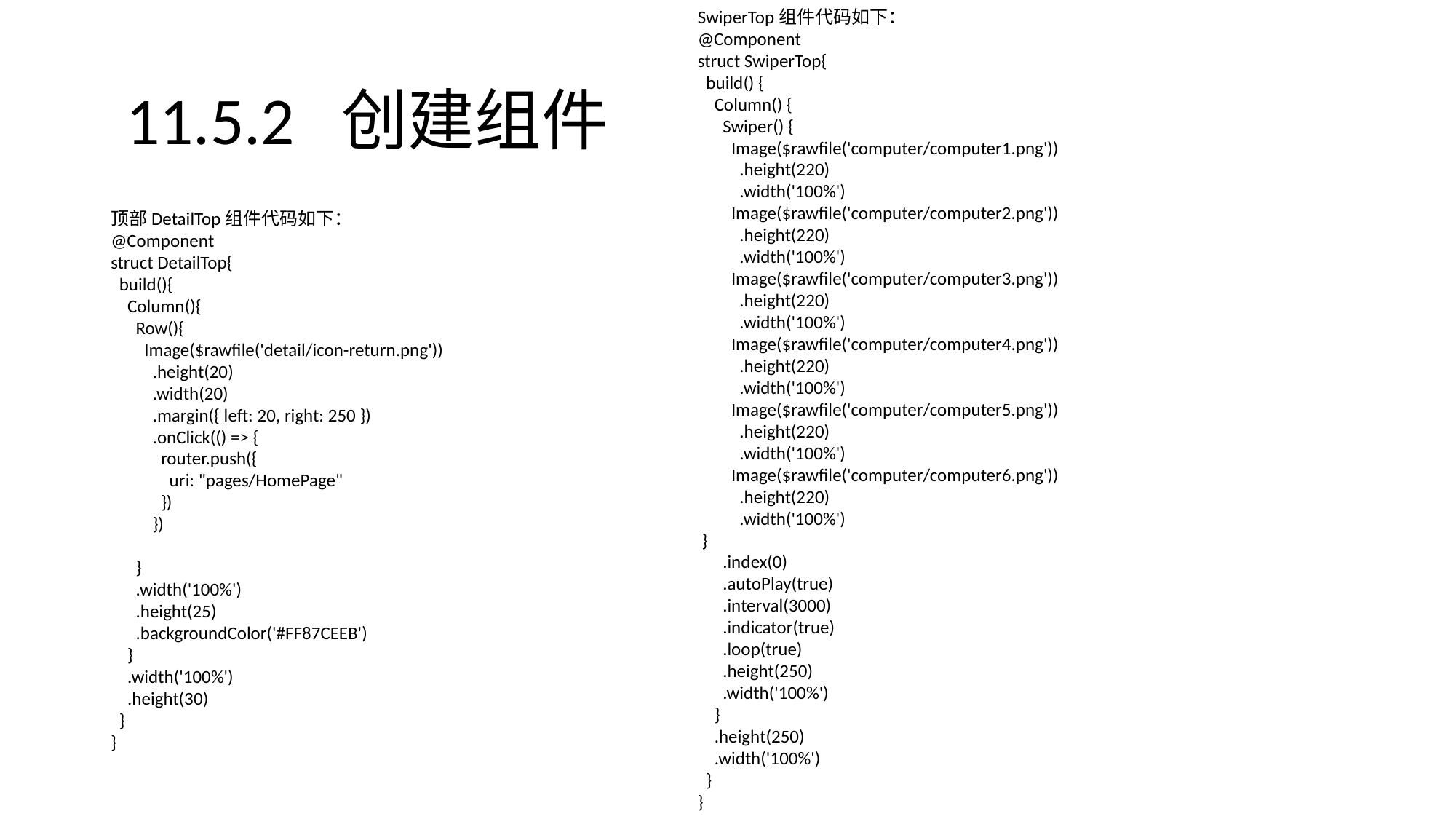

SwiperTop组件代码如下：
@Component
struct SwiperTop{
  build() {
    Column() {
      Swiper() {
        Image($rawfile('computer/computer1.png'))
          .height(220)
          .width('100%')
        Image($rawfile('computer/computer2.png'))
          .height(220)
          .width('100%')
        Image($rawfile('computer/computer3.png'))
          .height(220)
          .width('100%')
        Image($rawfile('computer/computer4.png'))
          .height(220)
          .width('100%')
        Image($rawfile('computer/computer5.png'))
          .height(220)
          .width('100%')
        Image($rawfile('computer/computer6.png'))
          .height(220)
          .width('100%')
 }
      .index(0)
      .autoPlay(true)
      .interval(3000)
      .indicator(true)
      .loop(true)
      .height(250)
      .width('100%')
    }
    .height(250)
    .width('100%')
  }
}
# 11.5.2  创建组件
顶部DetailTop组件代码如下：
@Component
struct DetailTop{
  build(){
    Column(){
      Row(){
        Image($rawfile('detail/icon-return.png'))
          .height(20)
          .width(20)
          .margin({ left: 20, right: 250 })
          .onClick(() => {
            router.push({
              uri: "pages/HomePage"
            })
          })

      }
      .width('100%')
      .height(25)
      .backgroundColor('#FF87CEEB')
    }
    .width('100%')
    .height(30)
  }
}